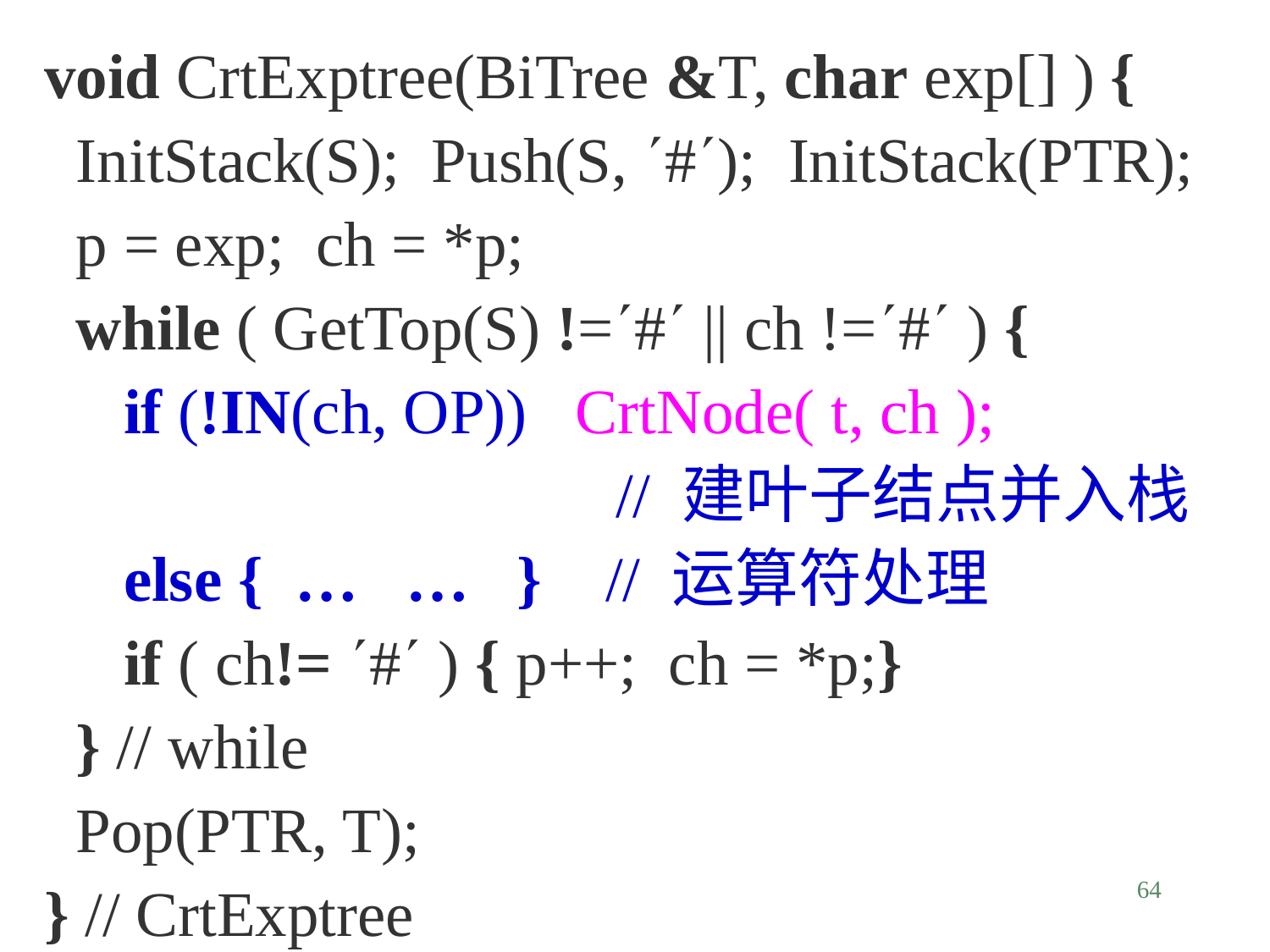

void CrtExptree(BiTree &T, char exp[] ) {
  InitStack(S);  Push(S, ′#′);  InitStack(PTR);
  p = exp;  ch = *p;
  while ( GetTop(S) !=′#′ || ch !=′#′ ) {
     if (!IN(ch, OP))   CrtNode( t, ch );
                                    // 建叶子结点并入栈
     else {  …   …   }    // 运算符处理
     if ( ch!= ′#′ ) { p++;  ch = *p;}
  } // while
  Pop(PTR, T);
} // CrtExptree
64